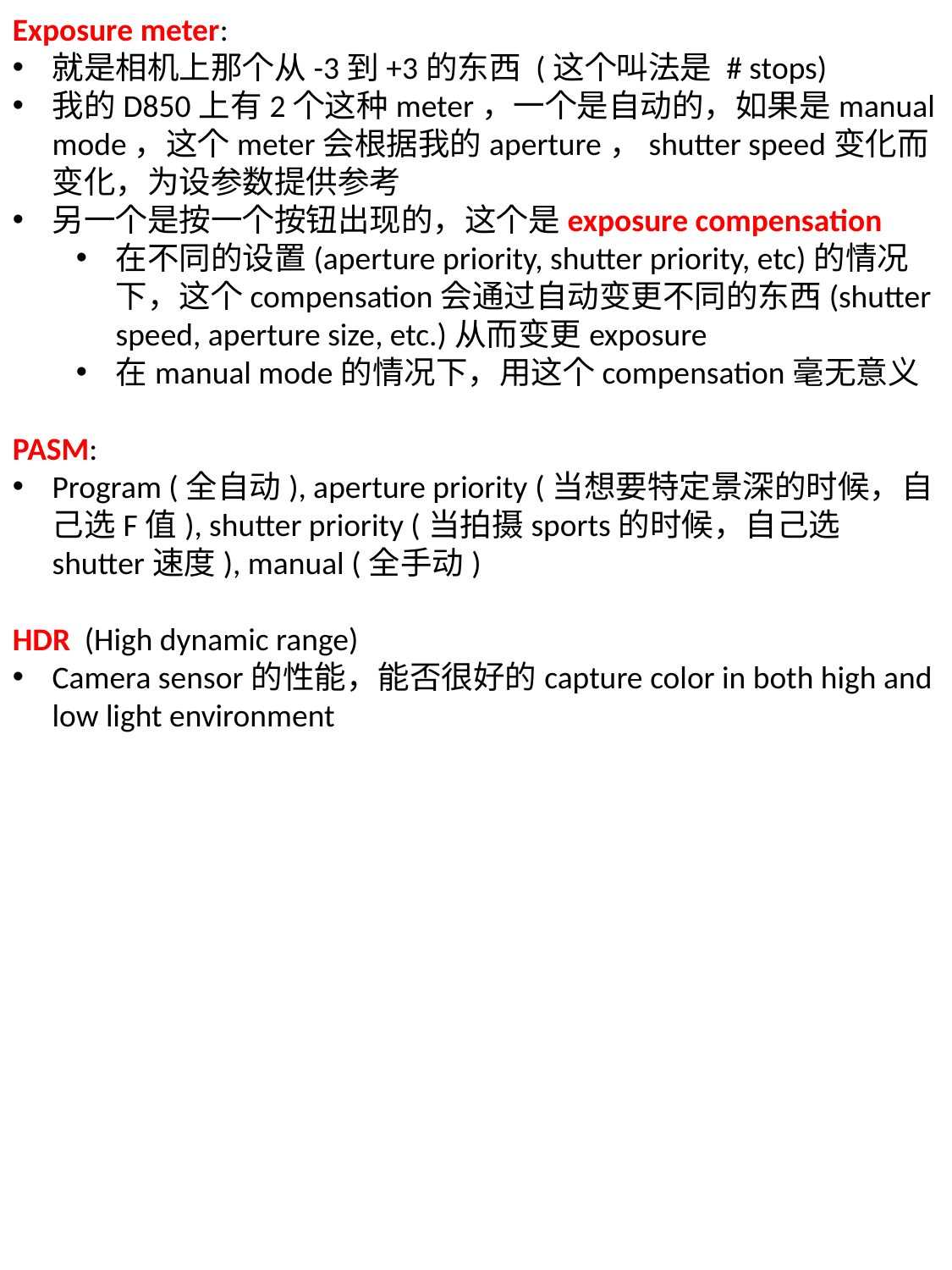

Exposure meter:
就是相机上那个从-3到+3的东西 (这个叫法是 # stops)
我的D850上有2个这种meter，一个是自动的，如果是manual mode，这个meter会根据我的aperture，shutter speed变化而变化，为设参数提供参考
另一个是按一个按钮出现的，这个是exposure compensation
在不同的设置(aperture priority, shutter priority, etc)的情况下，这个compensation会通过自动变更不同的东西(shutter speed, aperture size, etc.)从而变更exposure
在manual mode的情况下，用这个compensation毫无意义

PASM:
Program (全自动), aperture priority (当想要特定景深的时候，自己选F值), shutter priority (当拍摄sports的时候，自己选shutter速度), manual (全手动)

HDR  (High dynamic range)
Camera sensor的性能，能否很好的capture color in both high and low light environment